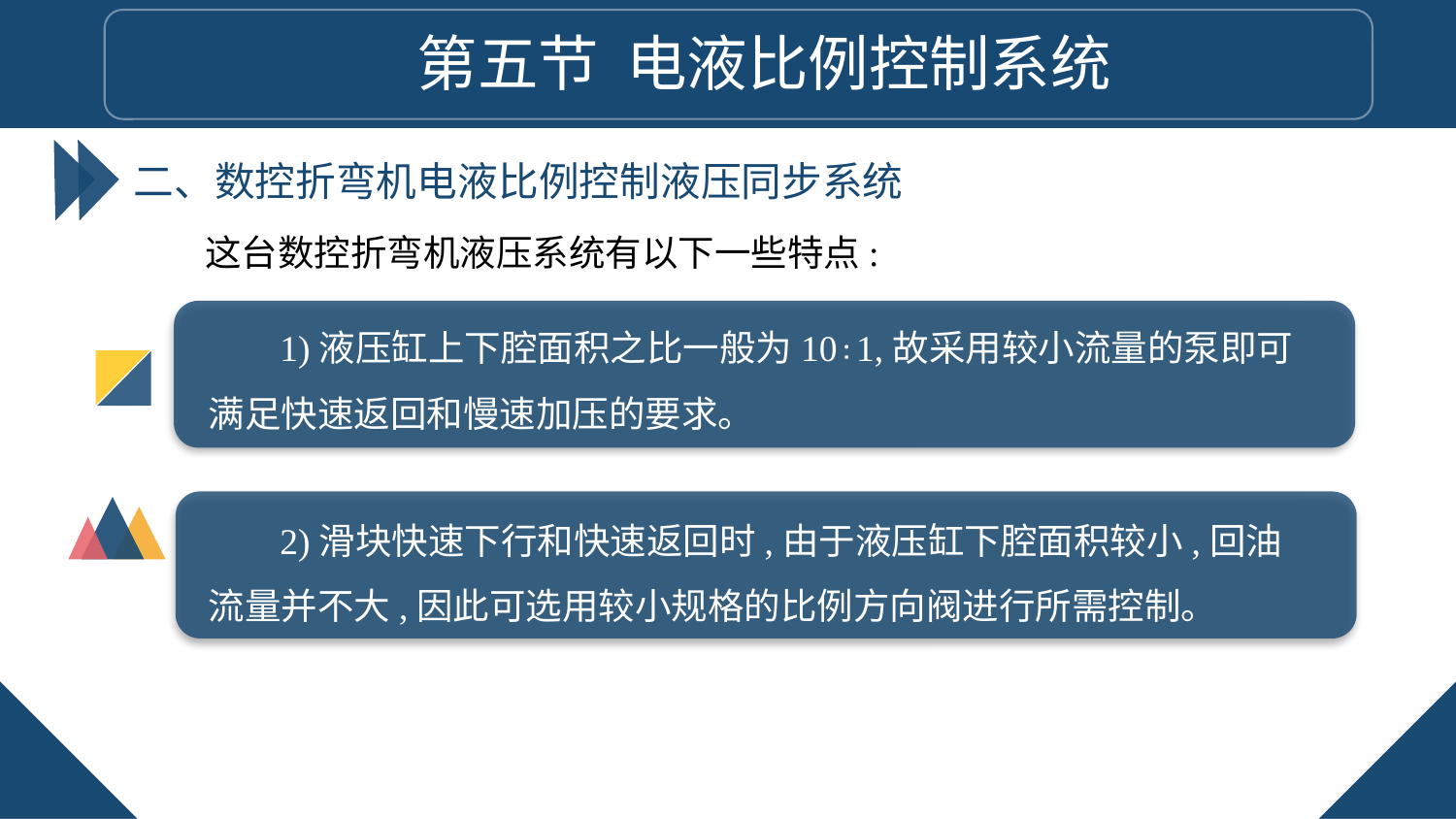

第五节  电液比例控制系统

二、数控折弯机电液比例控制液压同步系统

这台数控折弯机液压系统有以下一些特点:
1)液压缸上下腔面积之比一般为10∶1,故采用较小流量的泵即可满足快速返回和慢速加压的要求。

2)滑块快速下行和快速返回时,由于液压缸下腔面积较小,回油流量并不大,因此可选用较小规格的比例方向阀进行所需控制。